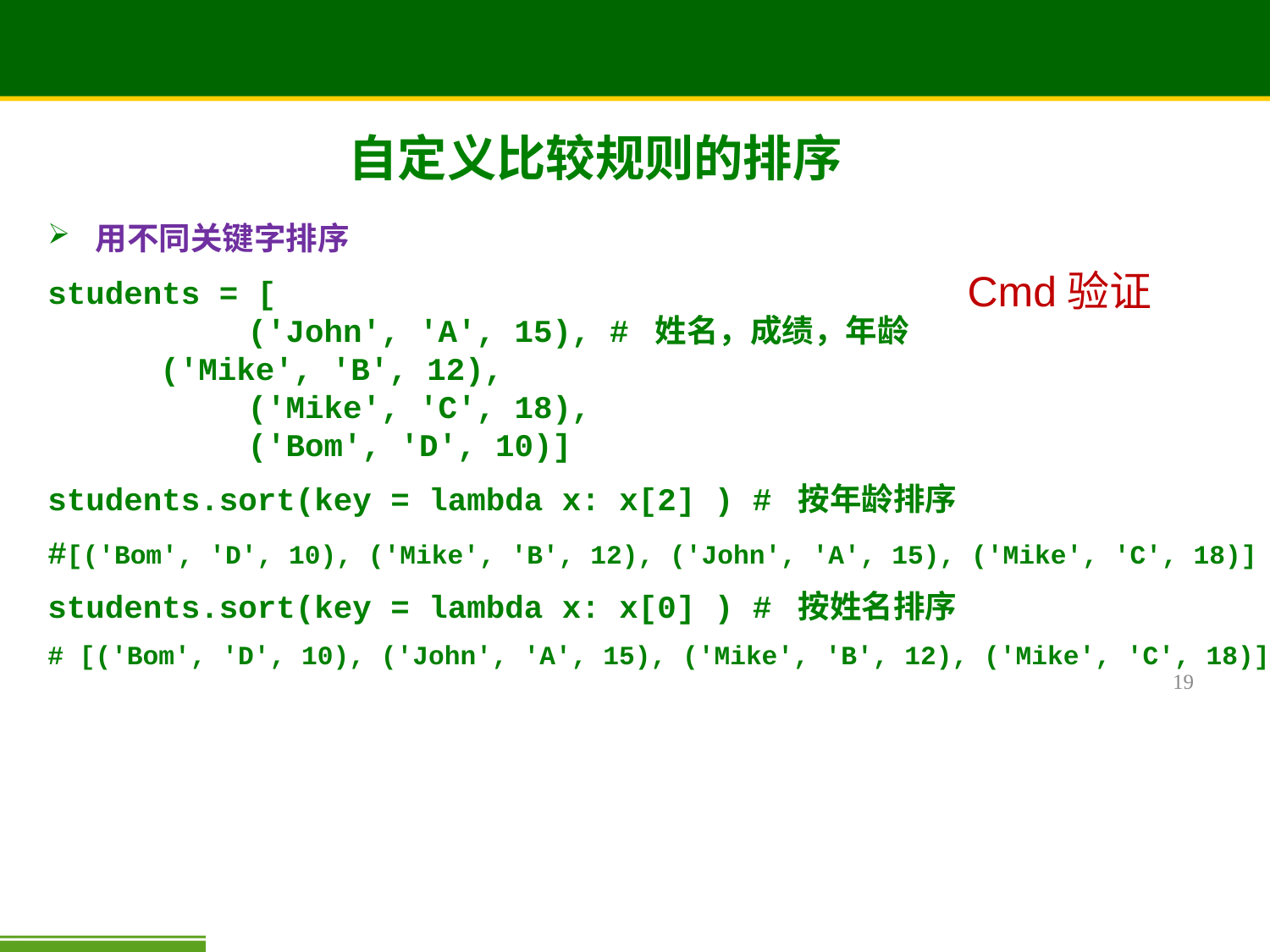

# 自定义比较规则的排序
用不同关键字排序
students = [
        ('John', 'A', 15), # 姓名，成绩，年龄
        ('Mike', 'B', 12),
        ('Mike', 'C', 18),
        ('Bom', 'D', 10)]
students.sort(key = lambda x: x[2] ) # 按年龄排序
#[('Bom', 'D', 10), ('Mike', 'B', 12), ('John', 'A', 15), ('Mike', 'C', 18)]
students.sort(key = lambda x: x[0] ) # 按姓名排序
# [('Bom', 'D', 10), ('John', 'A', 15), ('Mike', 'B', 12), ('Mike', 'C', 18)]
Cmd验证
19